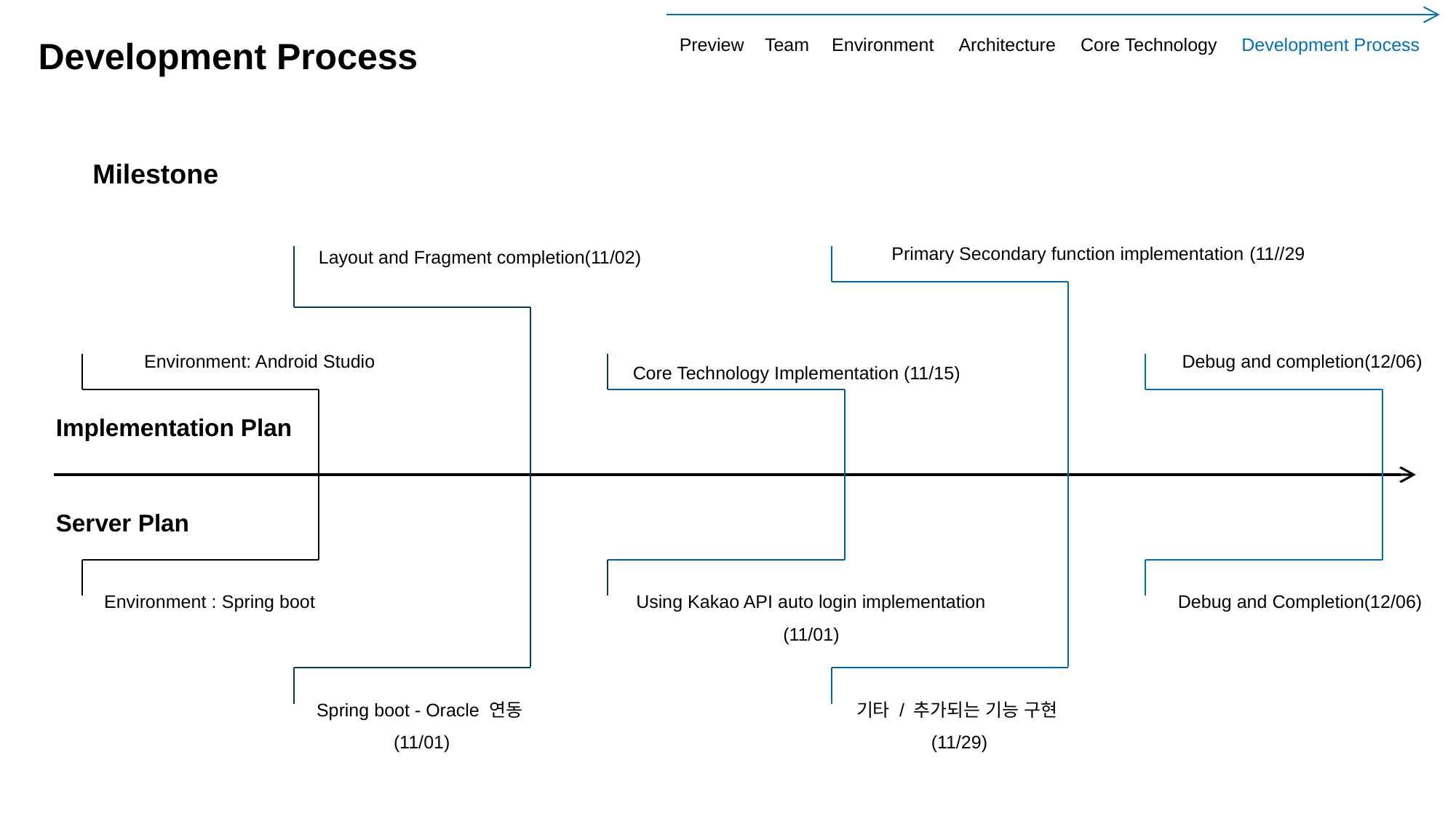

Development Process
Architecture
Development Process
Preview
Team
Environment
Core Technology
Milestone
Primary Secondary function implementation (11//29

Layout and Fragment completion(11/02)
Environment: Android Studio
Debug and completion(12/06)
Core Technology Implementation (11/15)
Implementation Plan
Server Plan
Environment : Spring boot
Using Kakao API auto login implementation
(11/01)
Debug and Completion(12/06)
Spring boot - Oracle 연동(11/01)
기타 / 추가되는 기능 구현(11/29)